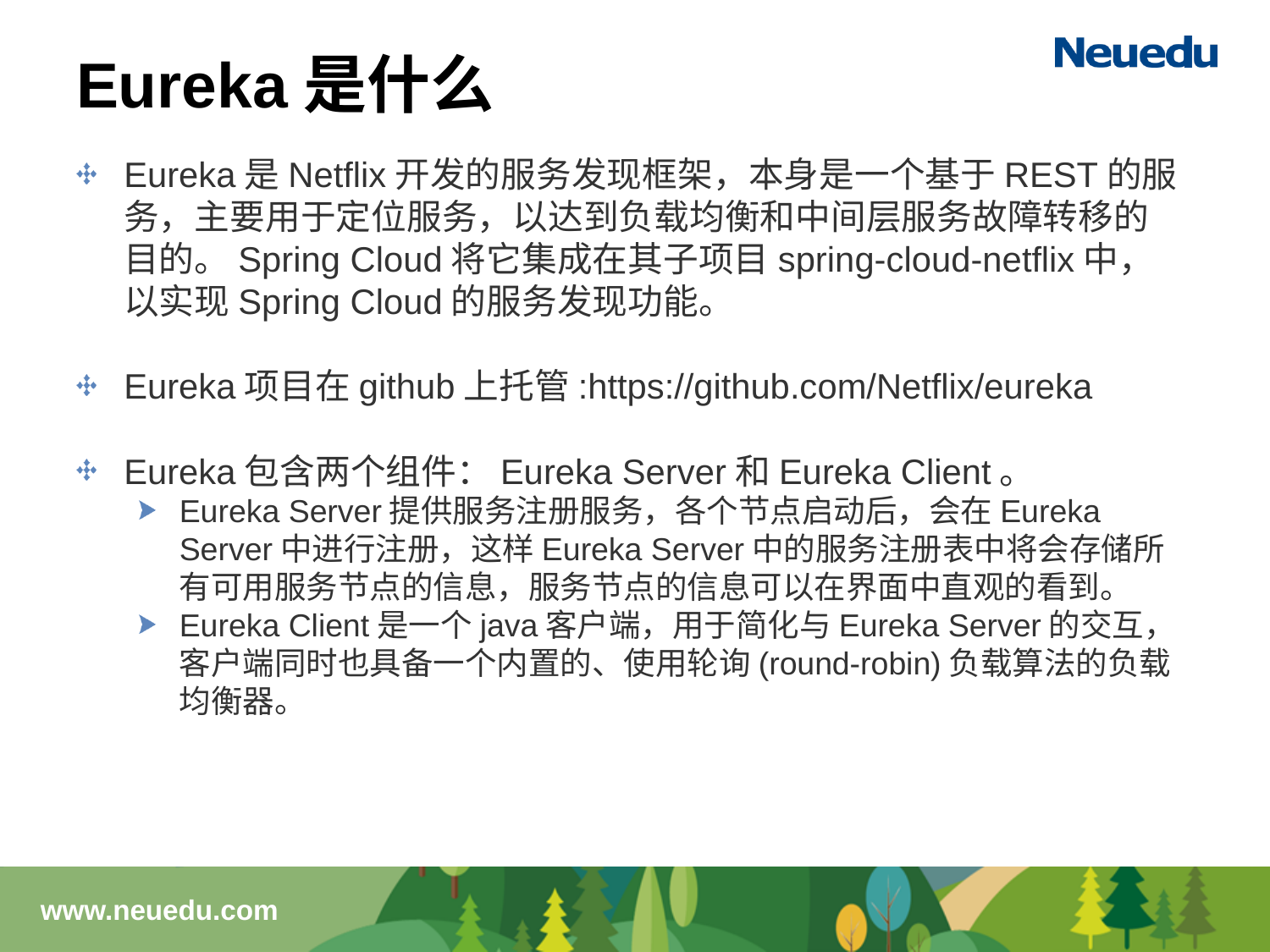

# Eureka是什么
Eureka是Netflix开发的服务发现框架，本身是一个基于REST的服务，主要用于定位服务，以达到负载均衡和中间层服务故障转移的目的。Spring Cloud将它集成在其子项目spring-cloud-netflix中，以实现Spring Cloud的服务发现功能。

Eureka项目在github上托管:https://github.com/Netflix/eureka

Eureka包含两个组件：Eureka Server和Eureka Client。
Eureka Server提供服务注册服务，各个节点启动后，会在Eureka Server中进行注册，这样Eureka Server中的服务注册表中将会存储所有可用服务节点的信息，服务节点的信息可以在界面中直观的看到。
Eureka Client是一个java客户端，用于简化与Eureka Server的交互，客户端同时也具备一个内置的、使用轮询(round-robin)负载算法的负载均衡器。